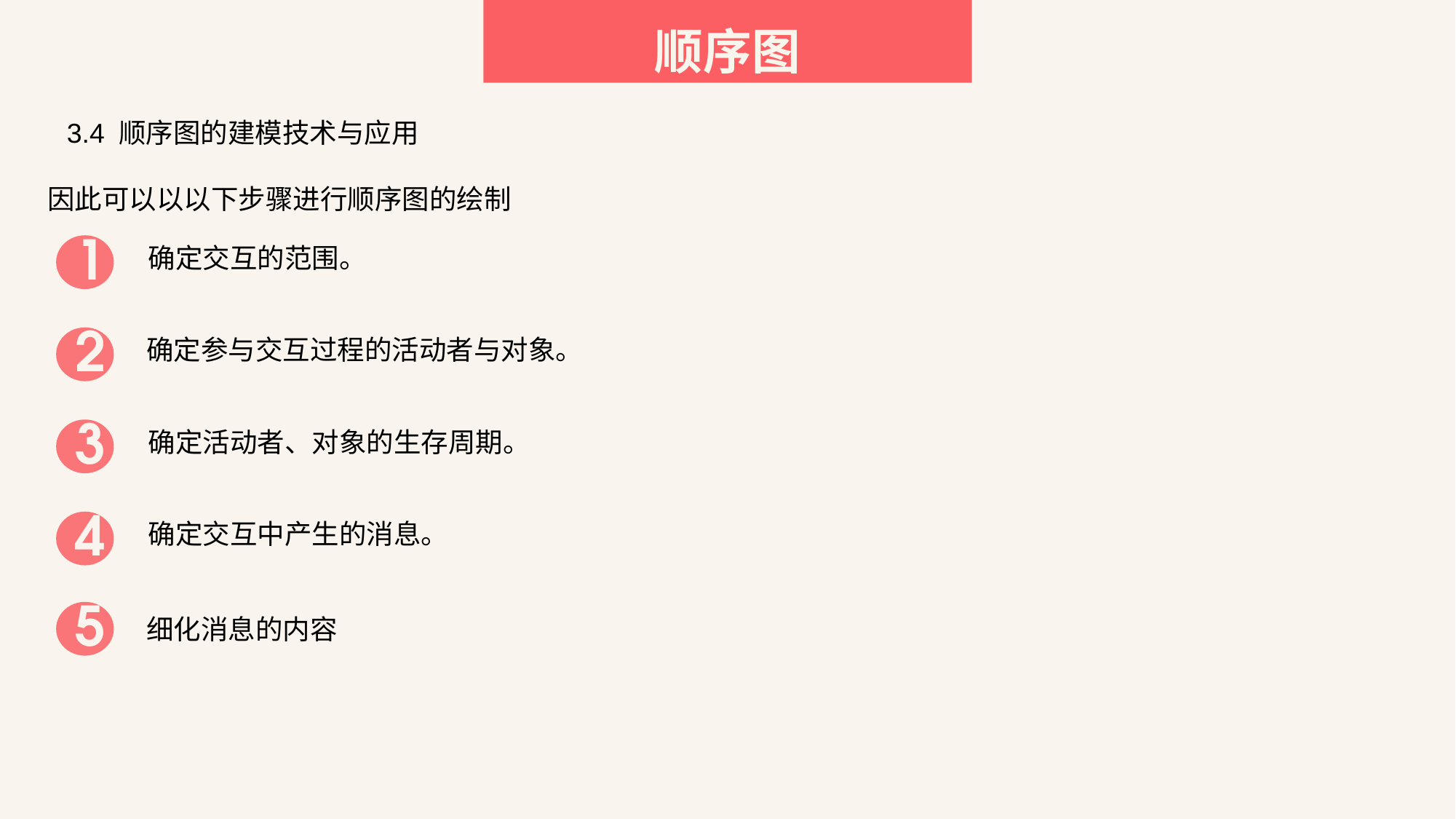

顺序图
3.4 顺序图的建模技术与应用
因此可以以以下步骤进行顺序图的绘制
1
确定交互的范围。
2
确定参与交互过程的活动者与对象。
3
确定活动者、对象的生存周期。
4
确定交互中产生的消息。
5
细化消息的内容